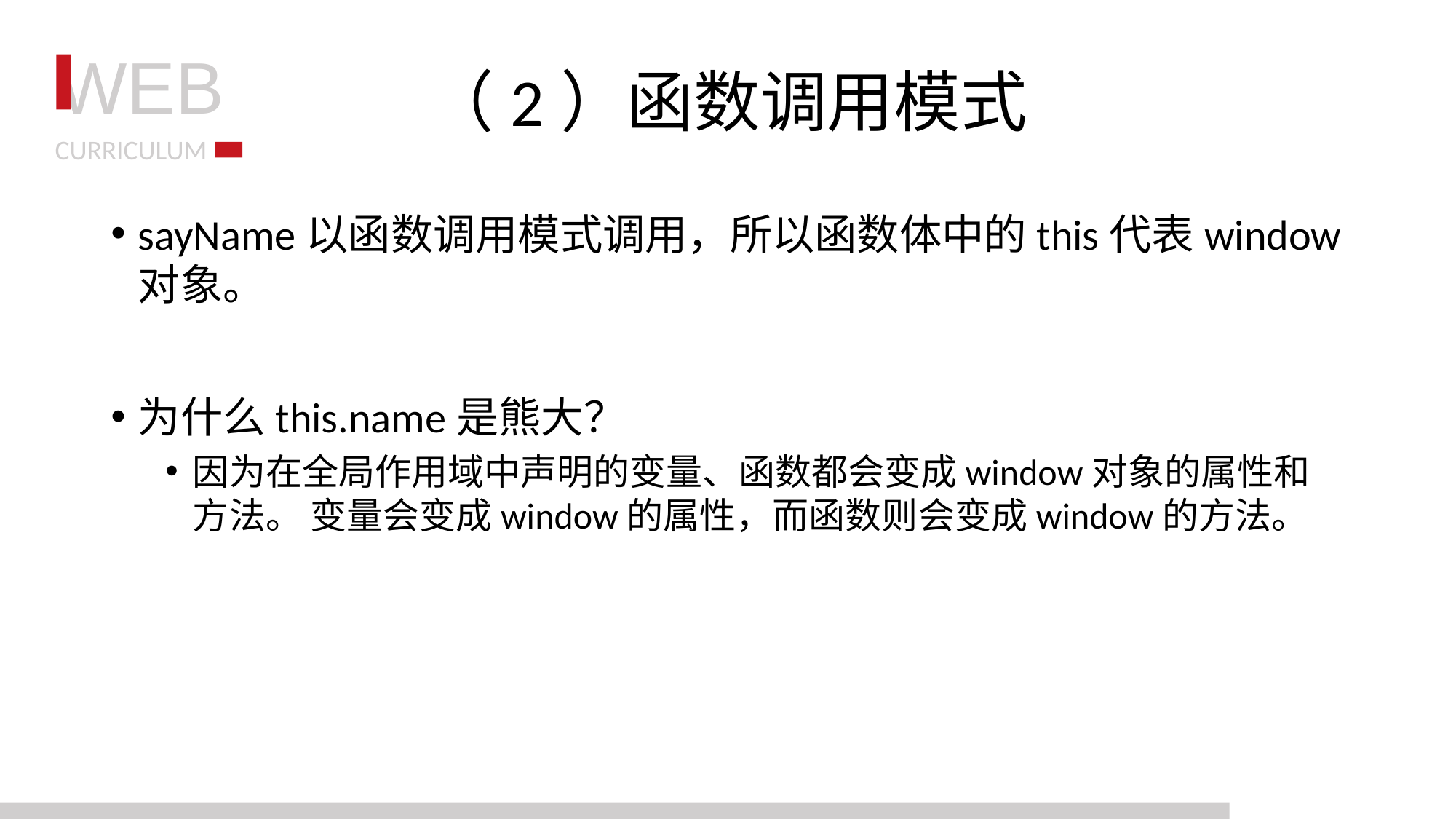

# （2）函数调用模式
sayName以函数调用模式调用，所以函数体中的this代表window对象。

为什么this.name是熊大？
因为在全局作用域中声明的变量、函数都会变成window对象的属性和方法。 变量会变成window的属性，而函数则会变成window的方法。